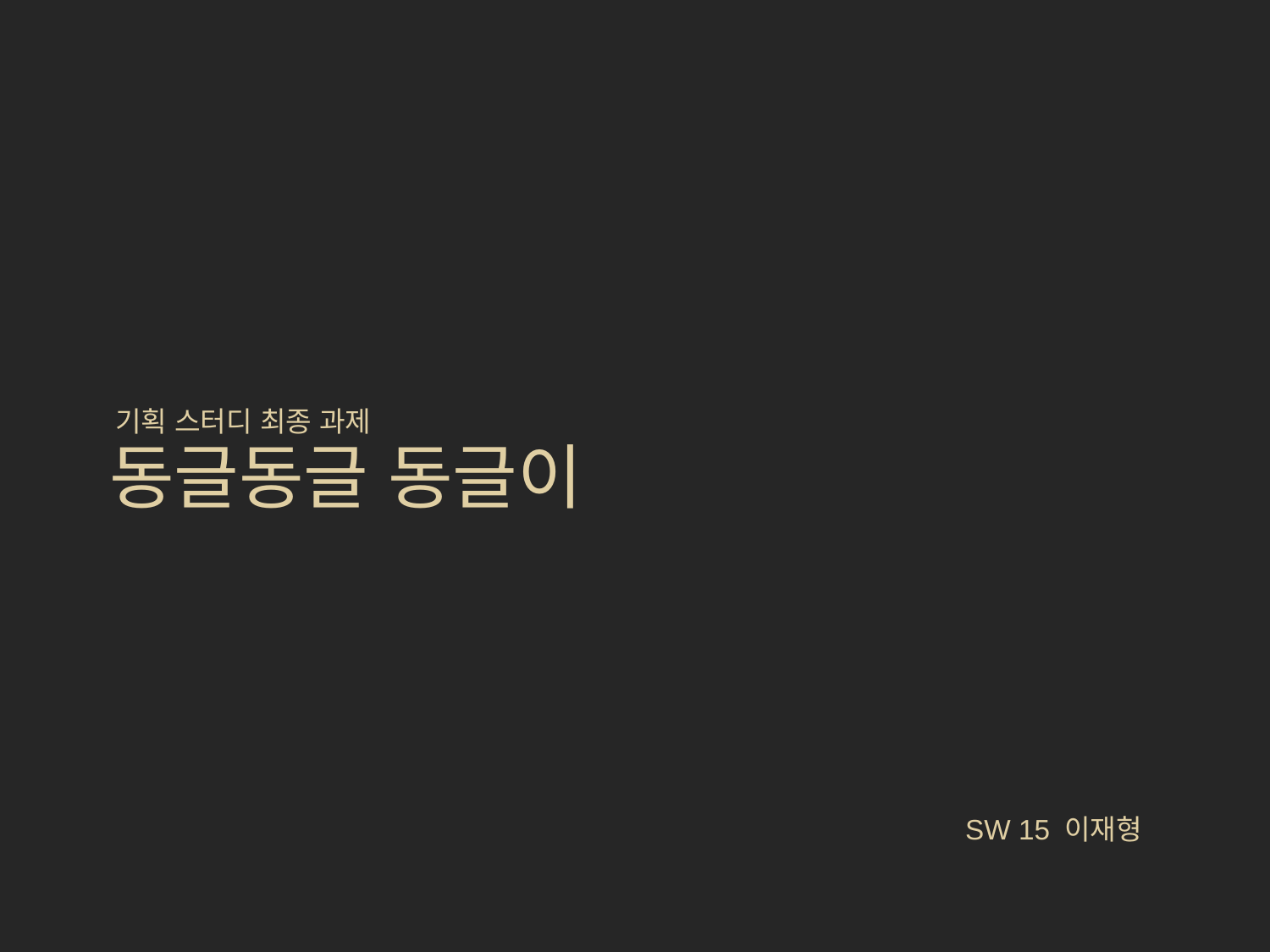

기획 스터디 최종 과제
동글동글 동글이
SW 15 이재형